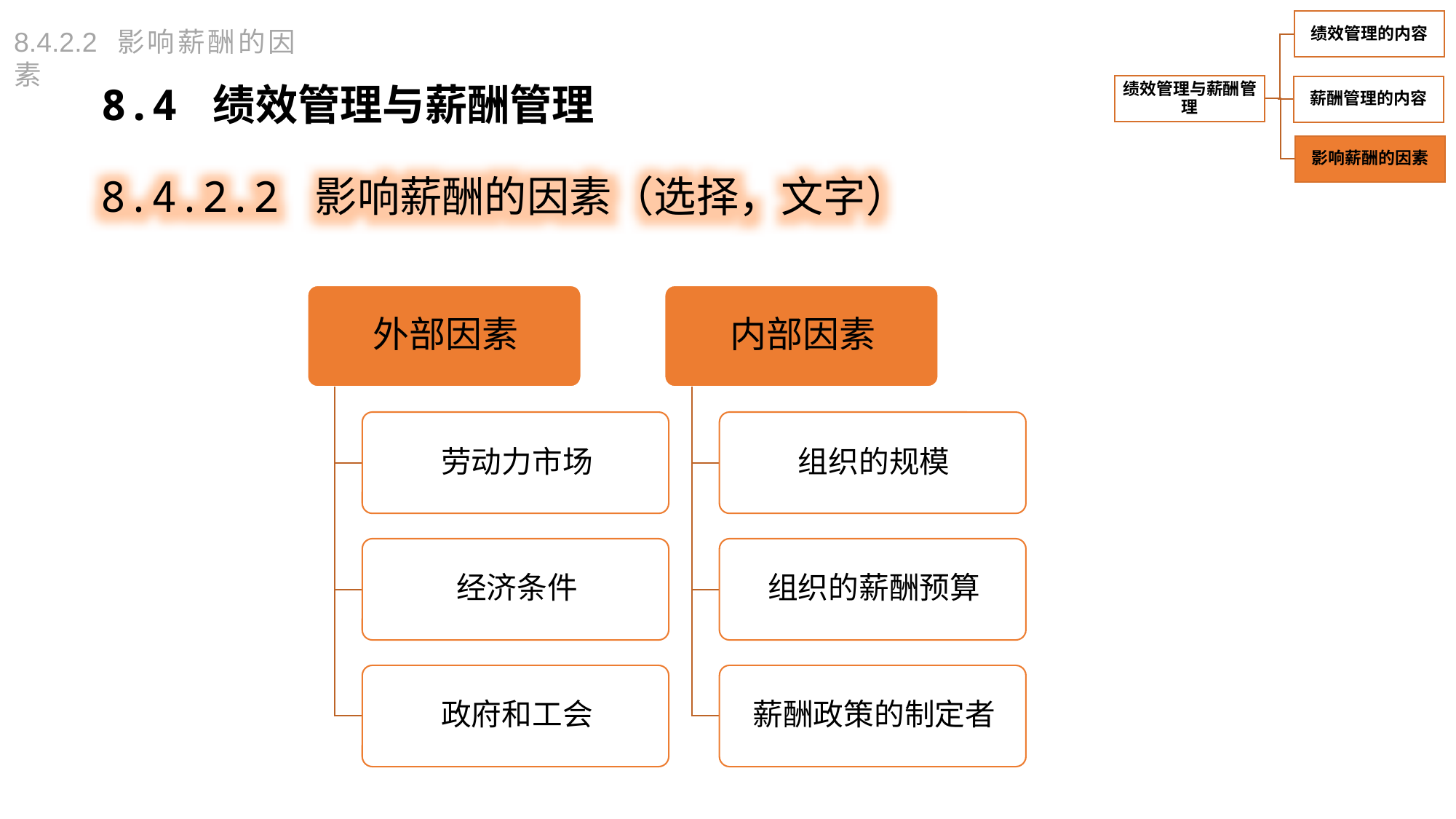

绩效管理与薪酬管理
绩效管理的内容
薪酬管理的内容
影响薪酬的因素
8.4.2.2 影响薪酬的因素
8.4 绩效管理与薪酬管理
8.4.2.2 影响薪酬的因素（选择，文字）
外部因素
劳动力市场
经济条件
政府和工会
内部因素
组织的规模
组织的薪酬预算
薪酬政策的制定者